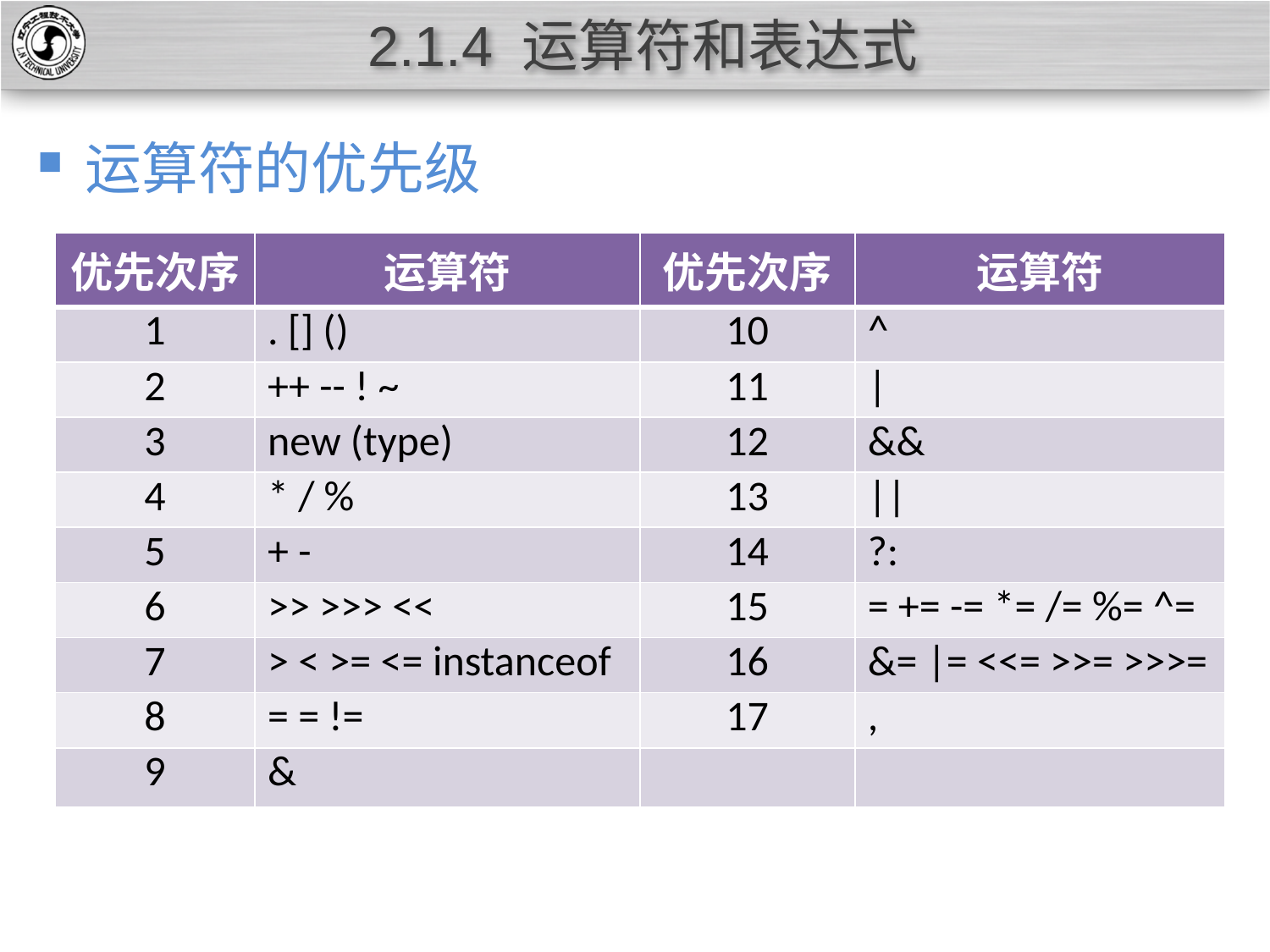

# 2.1.4 运算符和表达式
运算符的优先级
| 优先次序 | 运算符 | 优先次序 | 运算符 |
| --- | --- | --- | --- |
| 1 | . [] () | 10 | ^ |
| 2 | ++ -- ! ~ | 11 | | |
| 3 | new (type) | 12 | && |
| 4 | \* / % | 13 | || |
| 5 | + - | 14 | ?: |
| 6 | >> >>> << | 15 | = += -= \*= /= %= ^= |
| 7 | > < >= <= instanceof | 16 | &= |= <<= >>= >>>= |
| 8 | = = != | 17 | , |
| 9 | & |  |  |